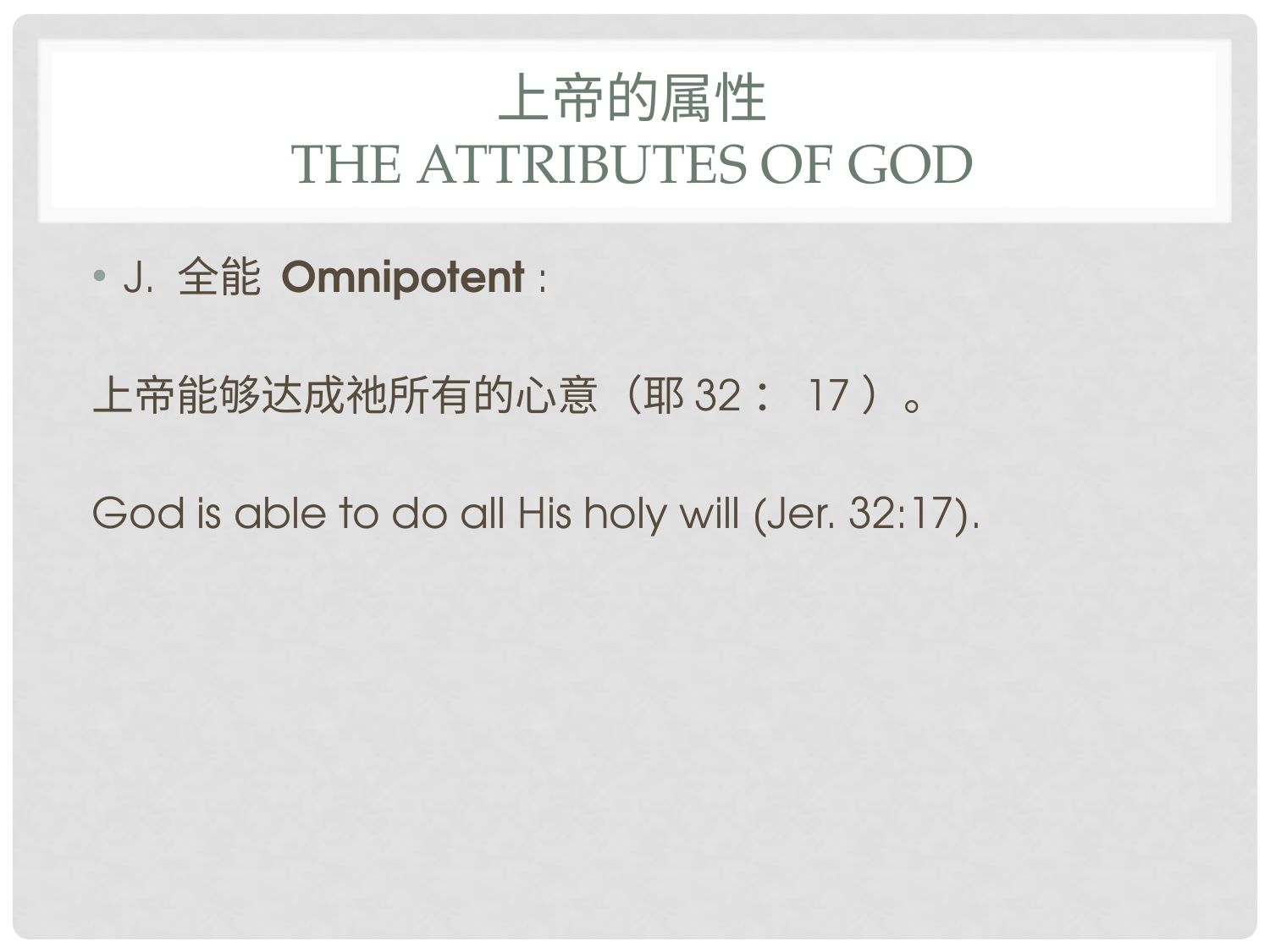

# 上帝的属性 The attributes of God
J. 全能 Omnipotent :

上帝能够达成祂所有的心意（耶32：17）。

God is able to do all His holy will (Jer. 32:17).